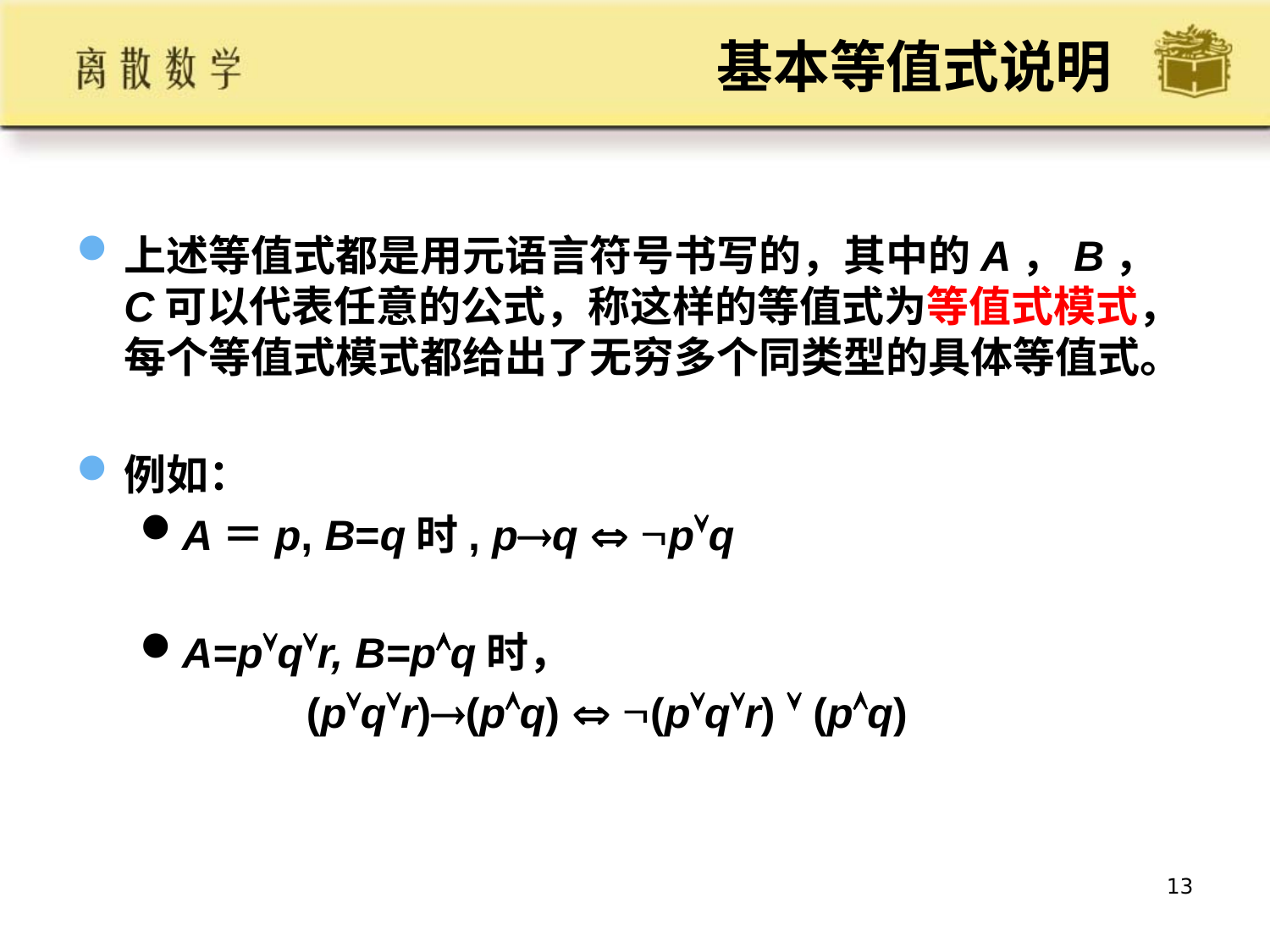

# 基本等值式说明
上述等值式都是用元语言符号书写的，其中的A，B，C可以代表任意的公式，称这样的等值式为等值式模式，每个等值式模式都给出了无穷多个同类型的具体等值式。

例如：
A＝p, B=q时, p→q ⇔ ¬p∨q

A=p∨q∨r, B=p∧q时，
		(p∨q∨r)→(p∧q) ⇔ ¬(p∨q∨r) ∨ (p∧q)
13